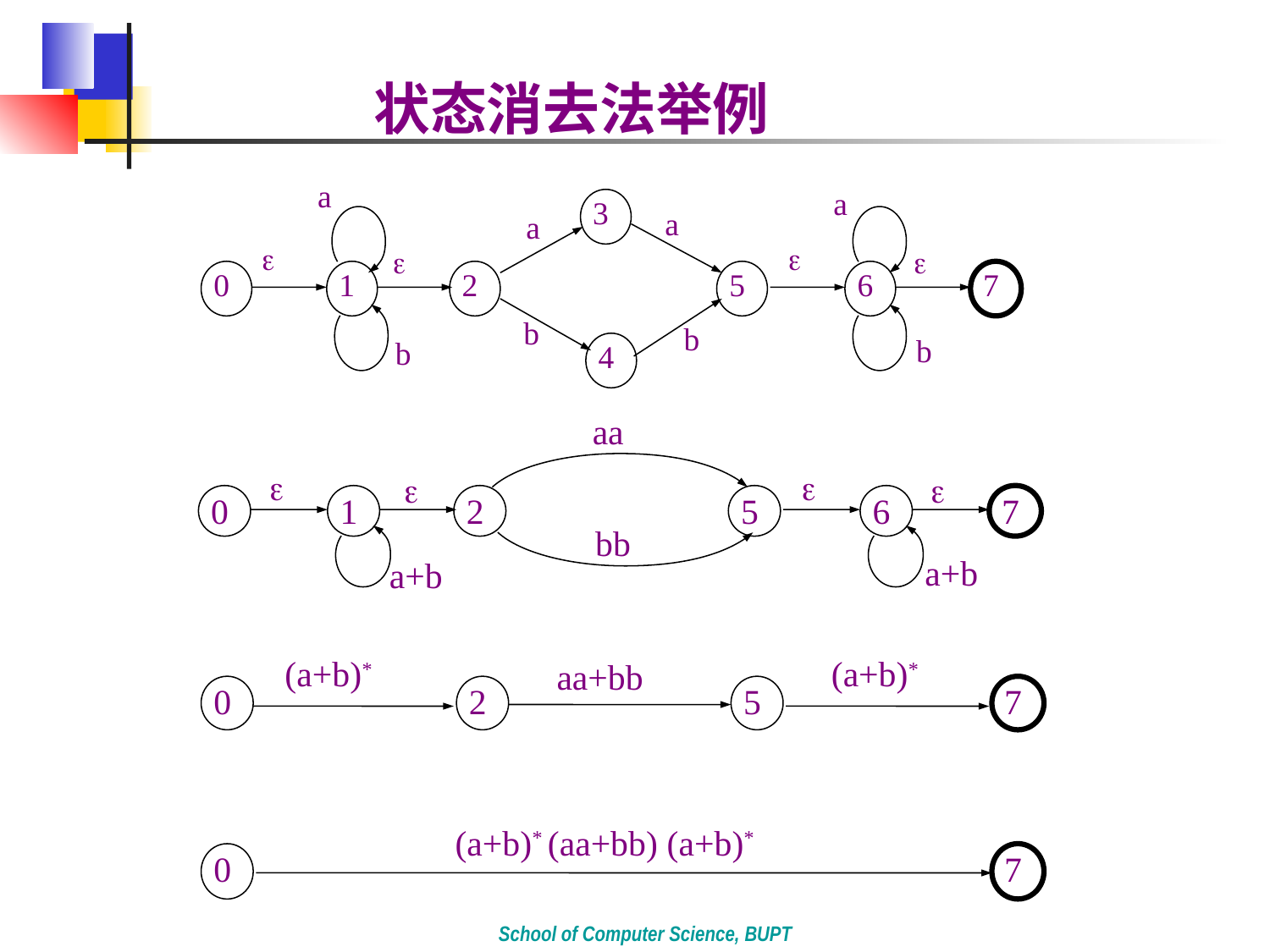

状态消去法举例
 a
 a
3

0

1

2

5

6

7

4

a
  a

ε
ε
ε
ε

 b
  b
 b
 b
aa

 ε
ε
 ε
ε
0

1

2

5

6

7

bb

a+b
a+b
(a+b)*
(a+b)*
aa+bb
0

2

5

7

(a+b)* (aa+bb) (a+b)*
0

7

School of Computer Science, BUPT
18